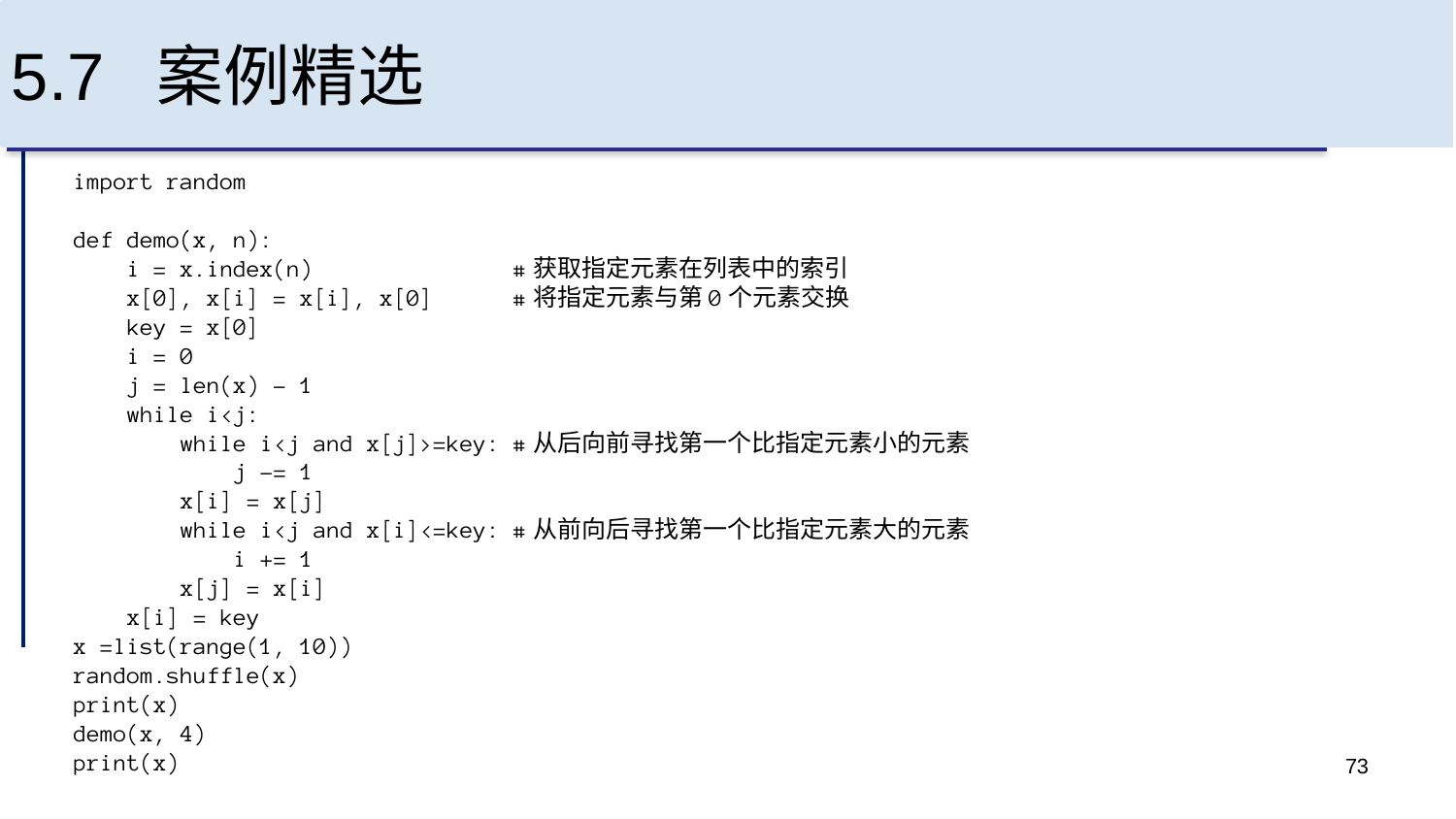

# 5.7  案例精选
import random

def demo(x, n):
    i = x.index(n)               #获取指定元素在列表中的索引
    x[0], x[i] = x[i], x[0]      #将指定元素与第0个元素交换
    key = x[0]
    i = 0
    j = len(x) - 1
    while i<j:
        while i<j and x[j]>=key: #从后向前寻找第一个比指定元素小的元素
            j -= 1
        x[i] = x[j]
        while i<j and x[i]<=key: #从前向后寻找第一个比指定元素大的元素
            i += 1
        x[j] = x[i]
    x[i] = key
x =list(range(1, 10))
random.shuffle(x)
print(x)
demo(x, 4)
print(x)
73